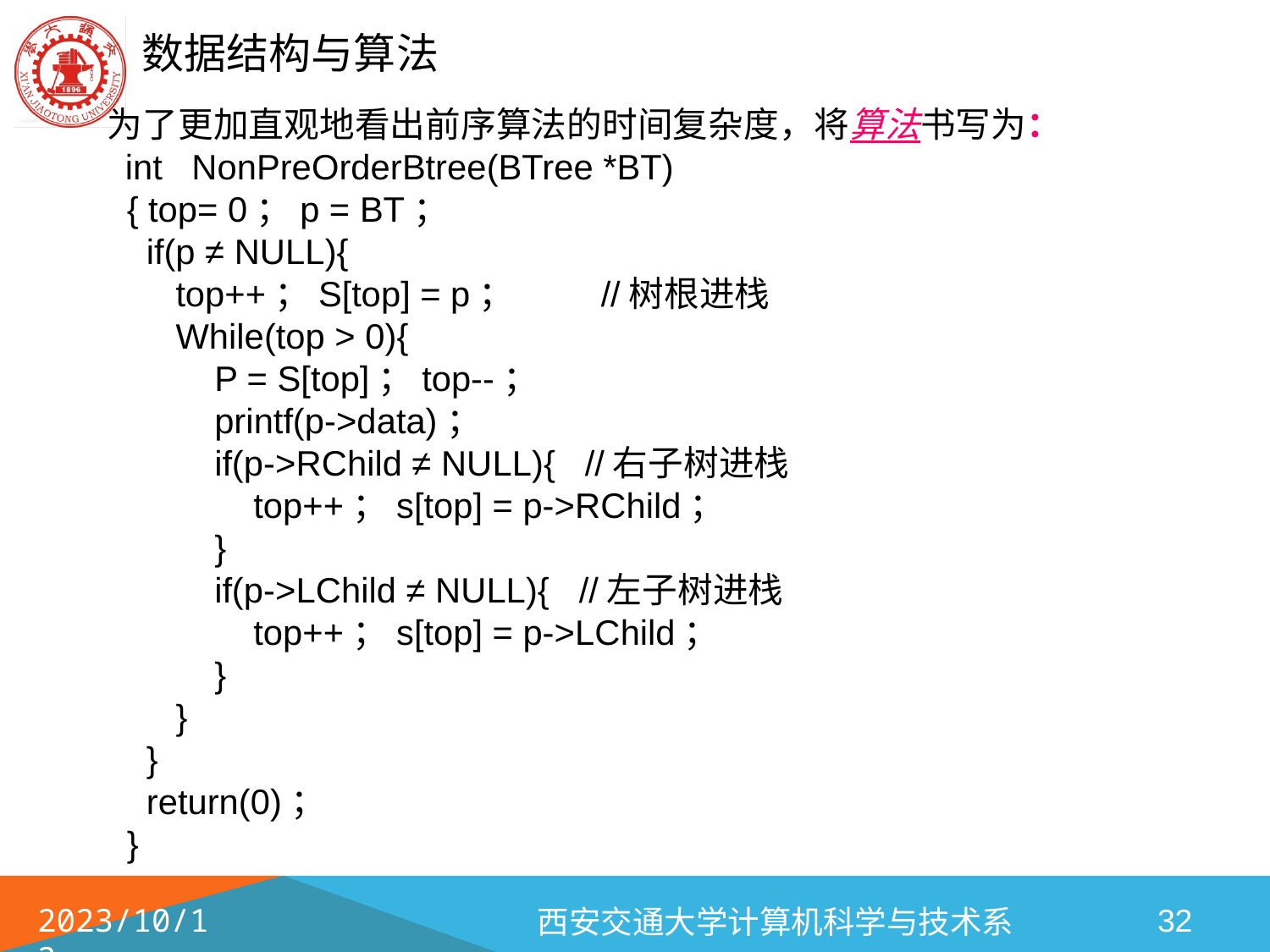

为了更加直观地看出前序算法的时间复杂度，将算法书写为：
  int   NonPreOrderBtree(BTree *BT)
  { top= 0；p = BT；
    if(p ≠ NULL){
       top++；S[top] = p；          //树根进栈
       While(top > 0){
           P = S[top]；top--；
           printf(p->data)；
           if(p->RChild ≠ NULL){   //右子树进栈
               top++；s[top] = p->RChild；
           }
           if(p->LChild ≠ NULL){   //左子树进栈
               top++；s[top] = p->LChild；
           }
       }
    }
    return(0)；
  }